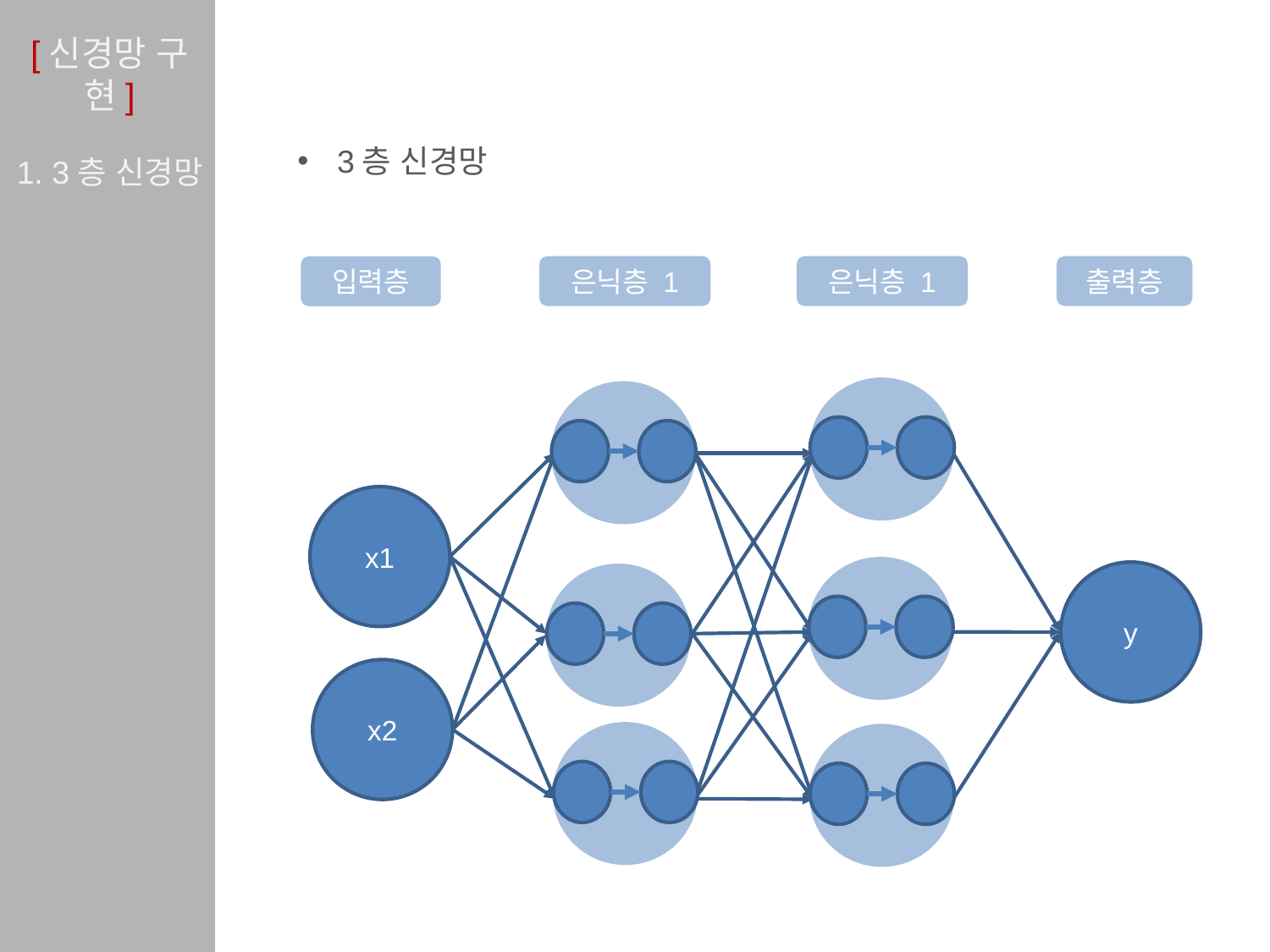

# [신경망 구현]
3층 신경망
1. 3층 신경망
은닉층 1
은닉층 1
출력층
입력층

x1

y

x2